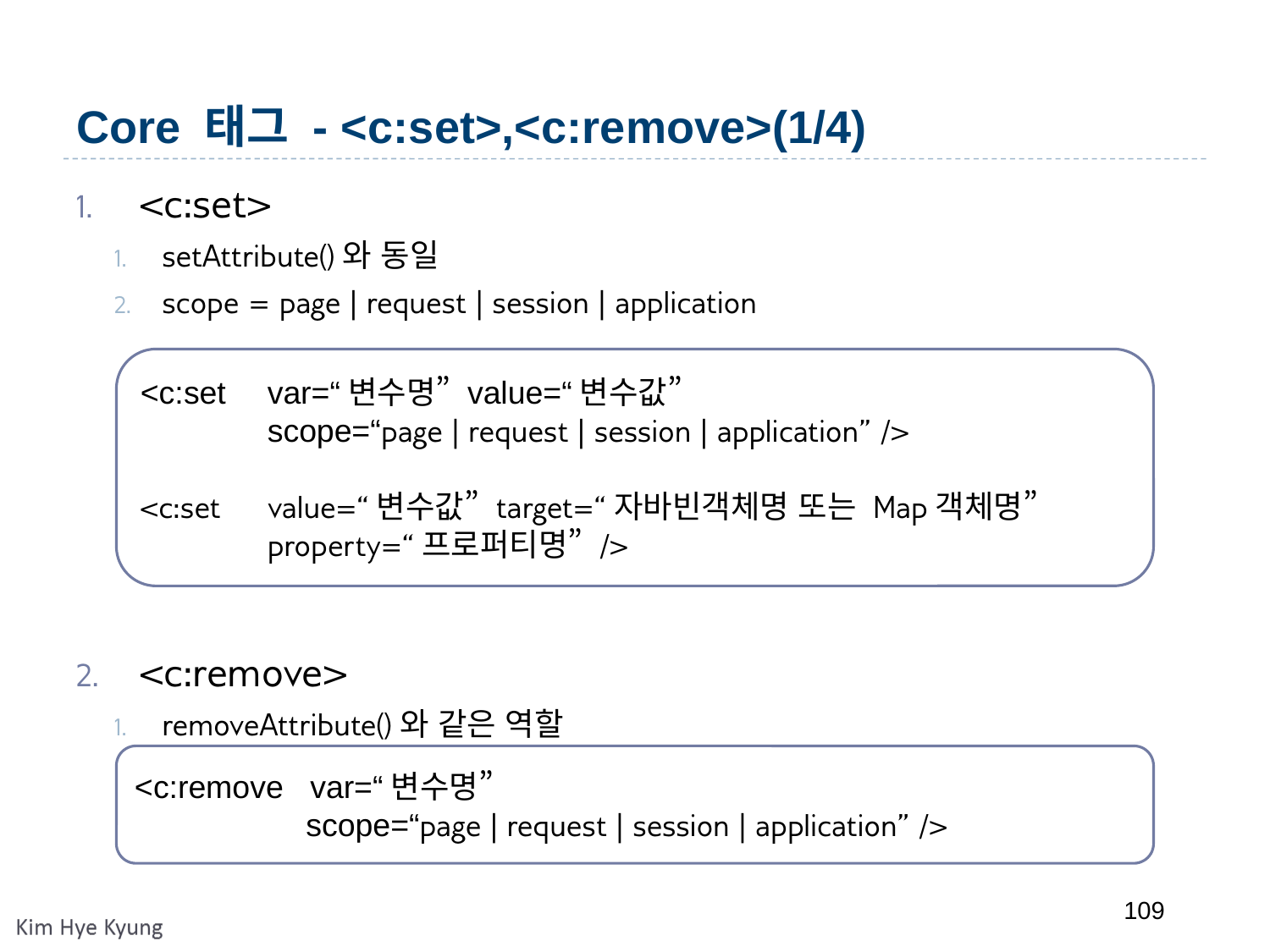

# Core 태그 - <c:set>,<c:remove>(1/4)
<c:set>
setAttribute()와 동일
scope = page | request | session | application

<c:remove>
removeAttribute()와 같은 역할
scope = page | request | session | application
<c:set 	var=“변수명” value=“변수값”
	scope=“page | request | session | application” />

<c:set 	value=“변수값” target=“자바빈객체명 또는 Map객체명”
         	property=“프로퍼티명” />
<c:remove   var=“변수명”
	     scope=“page | request | session | application” />
109